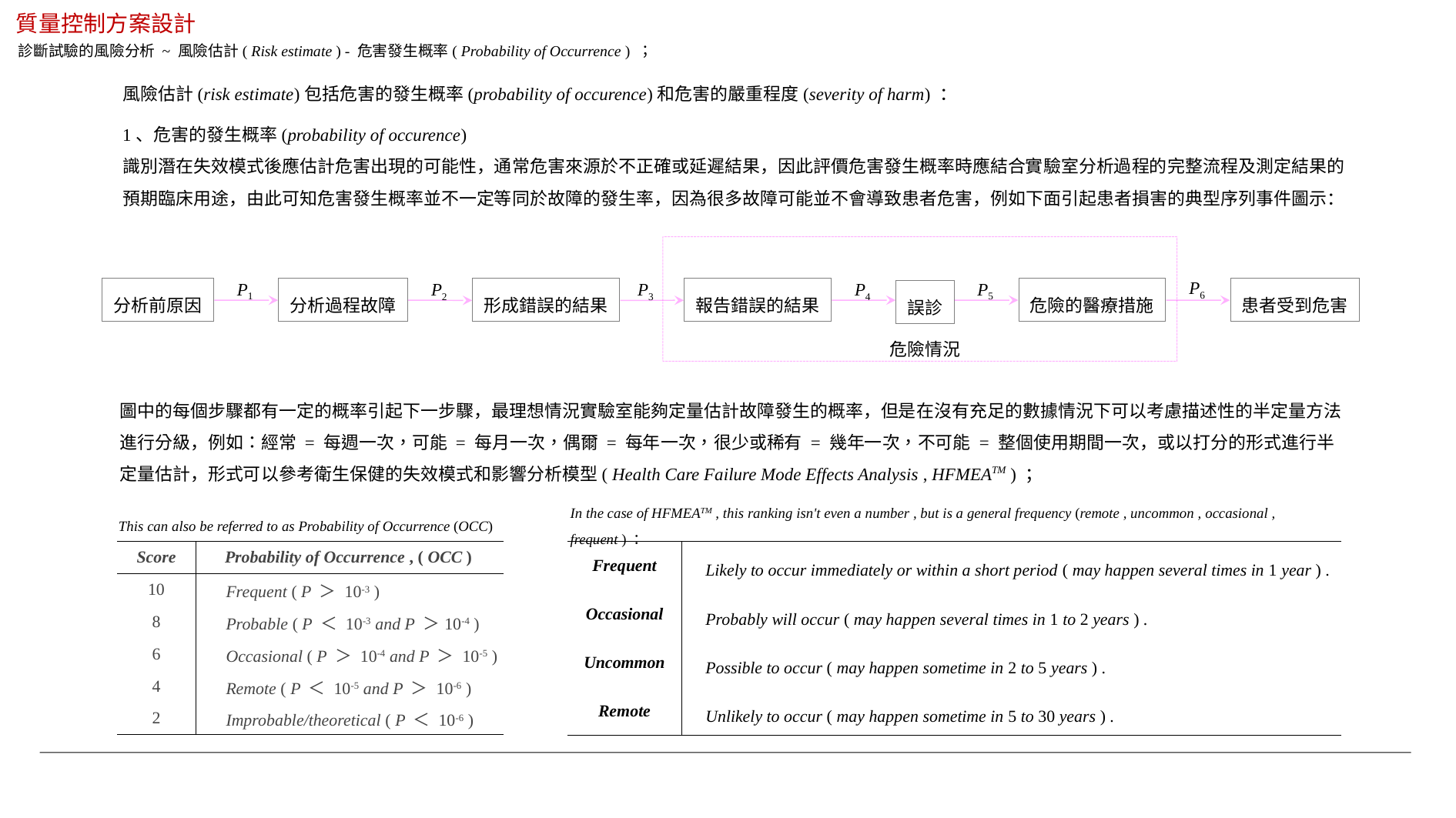

質量控制方案設計
診斷試驗的風險分析 ~ 風險估計( Risk estimate ) - 危害發生概率( Probability of Occurrence ) ；
風險估計(risk estimate)包括危害的發生概率(probability of occurence)和危害的嚴重程度(severity of harm) ：
1、危害的發生概率(probability of occurence)
識別潛在失效模式後應估計危害出現的可能性，通常危害來源於不正確或延遲結果，因此評價危害發生概率時應結合實驗室分析過程的完整流程及測定結果的預期臨床用途，由此可知危害發生概率並不一定等同於故障的發生率，因為很多故障可能並不會導致患者危害，例如下面引起患者損害的典型序列事件圖示：

P6
P1
P5
P3
P2
P4
危險的醫療措施
分析過程故障
患者受到危害
分析前原因
報告錯誤的結果
形成錯誤的結果
誤診
危險情況
圖中的每個步驟都有一定的概率引起下一步驟，最理想情況實驗室能夠定量估計故障發生的概率，但是在沒有充足的數據情況下可以考慮描述性的半定量方法進行分級，例如：經常 = 每週一次，可能 = 每月一次，偶爾 = 每年一次，很少或稀有 = 幾年一次，不可能 = 整個使用期間一次，或以打分的形式進行半定量估計，形式可以參考衛生保健的失效模式和影響分析模型( Health Care Failure Mode Effects Analysis , HFMEATM ) ；
This can also be referred to as Probability of Occurrence (OCC)
In the case of HFMEATM , this ranking isn't even a number , but is a general frequency (remote , uncommon , occasional , frequent ) ：
| Frequent |  | Likely to occur immediately or within a short period ( may happen several times in 1 year ) . |
| --- | --- | --- |
| Occasional |  | Probably will occur ( may happen several times in 1 to 2 years ) . |
| Uncommon |  | Possible to occur ( may happen sometime in 2 to 5 years ) . |
| Remote |  | Unlikely to occur ( may happen sometime in 5 to 30 years ) . |
| Score |  | Probability of Occurrence , ( OCC ) |
| --- | --- | --- |
| 10 |  | Frequent ( P ＞ 10-3 ) |
| 8 |  | Probable ( P ＜ 10-3 and P ＞10-4 ) |
| 6 |  | Occasional ( P ＞ 10-4 and P ＞ 10-5 ) |
| 4 |  | Remote ( P ＜ 10-5 and P ＞ 10-6 ) |
| 2 |  | Improbable/theoretical ( P ＜ 10-6 ) |